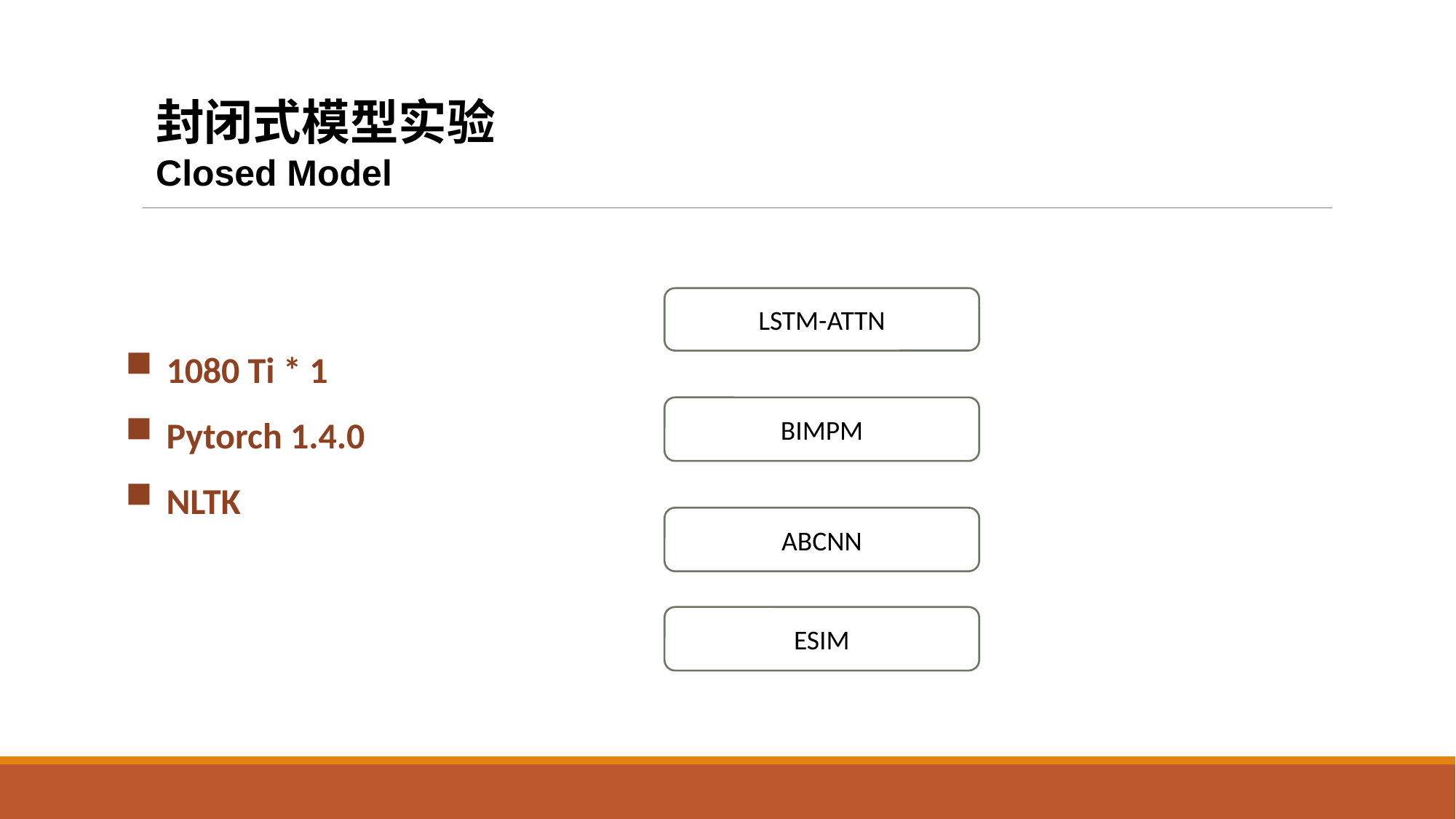

封闭式模型实验
Closed Model
LSTM-ATTN
1080 Ti * 1
Pytorch 1.4.0
NLTK
BIMPM
ABCNN
ESIM